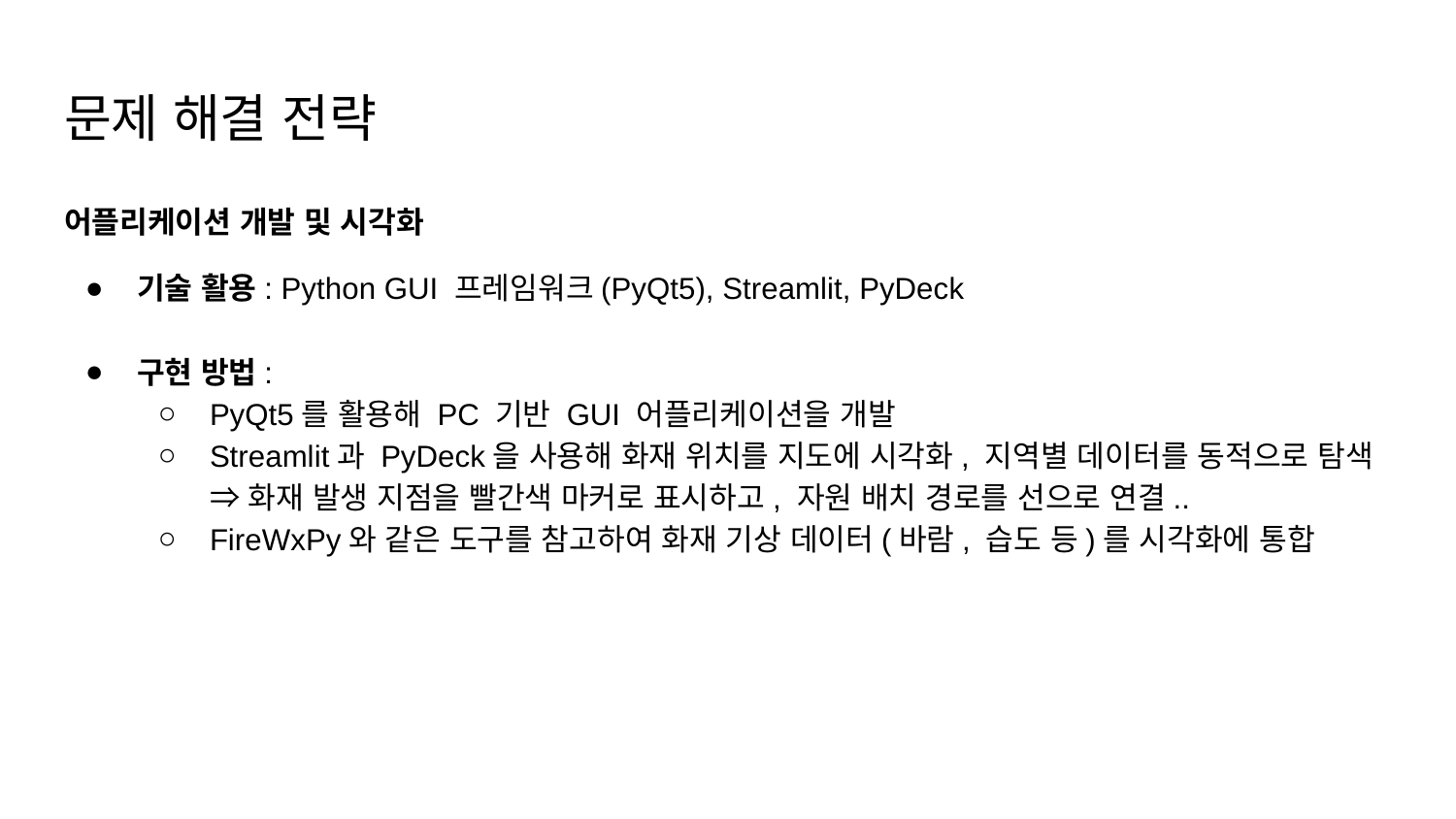

# 문제 해결 전략
어플리케이션 개발 및 시각화
기술 활용: Python GUI 프레임워크(PyQt5), Streamlit, PyDeck
구현 방법:
PyQt5를 활용해 PC 기반 GUI 어플리케이션을 개발
Streamlit과 PyDeck을 사용해 화재 위치를 지도에 시각화, 지역별 데이터를 동적으로 탐색
⇒ 화재 발생 지점을 빨간색 마커로 표시하고, 자원 배치 경로를 선으로 연결..
FireWxPy와 같은 도구를 참고하여 화재 기상 데이터(바람, 습도 등)를 시각화에 통합